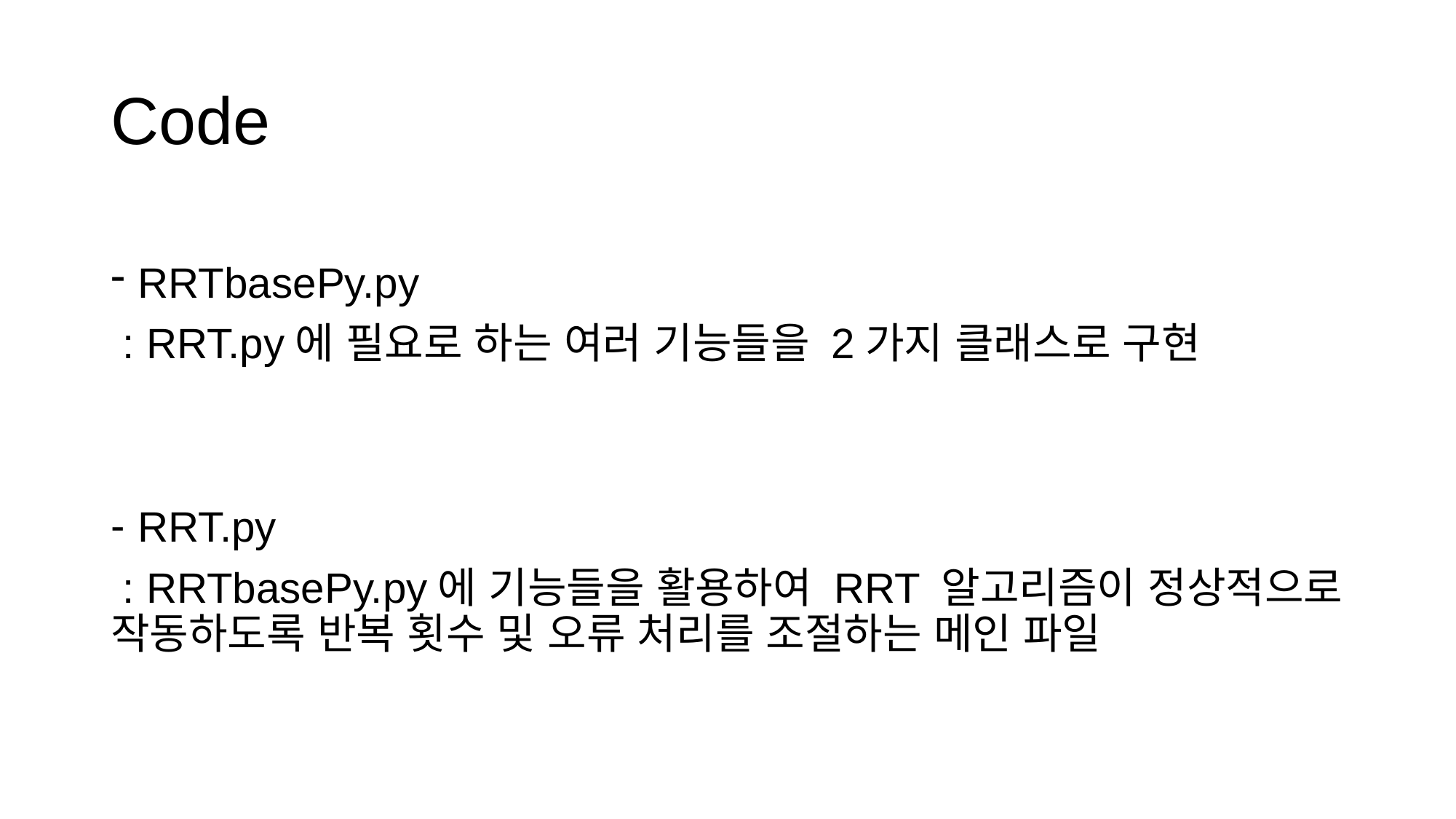

# Code
RRTbasePy.py
 : RRT.py에 필요로 하는 여러 기능들을 2가지 클래스로 구현

RRT.py
 : RRTbasePy.py에 기능들을 활용하여 RRT 알고리즘이 정상적으로 작동하도록 반복 횟수 및 오류 처리를 조절하는 메인 파일